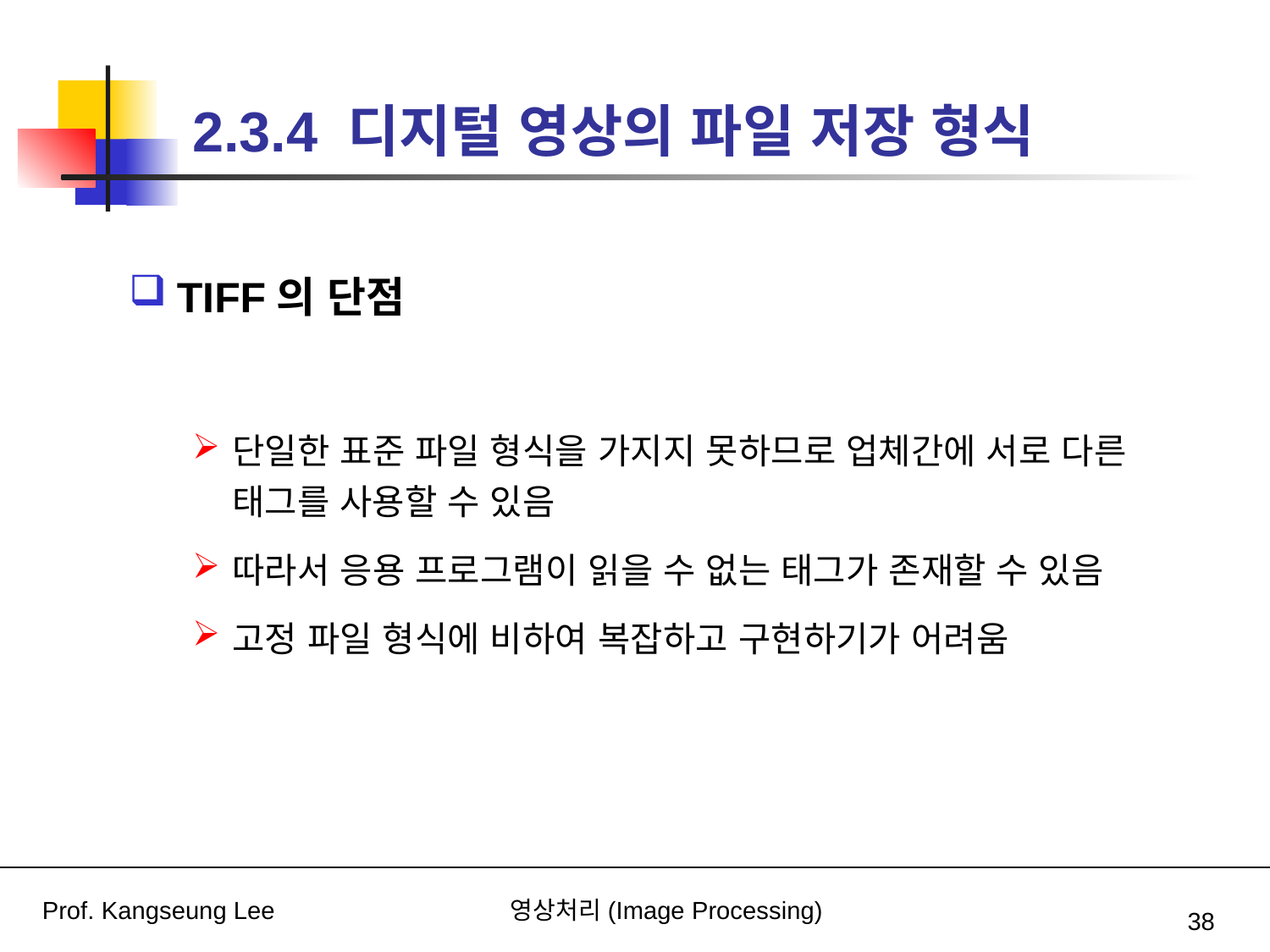

# 2.3.4 디지털 영상의 파일 저장 형식
TIFF의 단점

단일한 표준 파일 형식을 가지지 못하므로 업체간에 서로 다른 태그를 사용할 수 있음
따라서 응용 프로그램이 읽을 수 없는 태그가 존재할 수 있음
고정 파일 형식에 비하여 복잡하고 구현하기가 어려움
38

Prof. Kangseung Lee